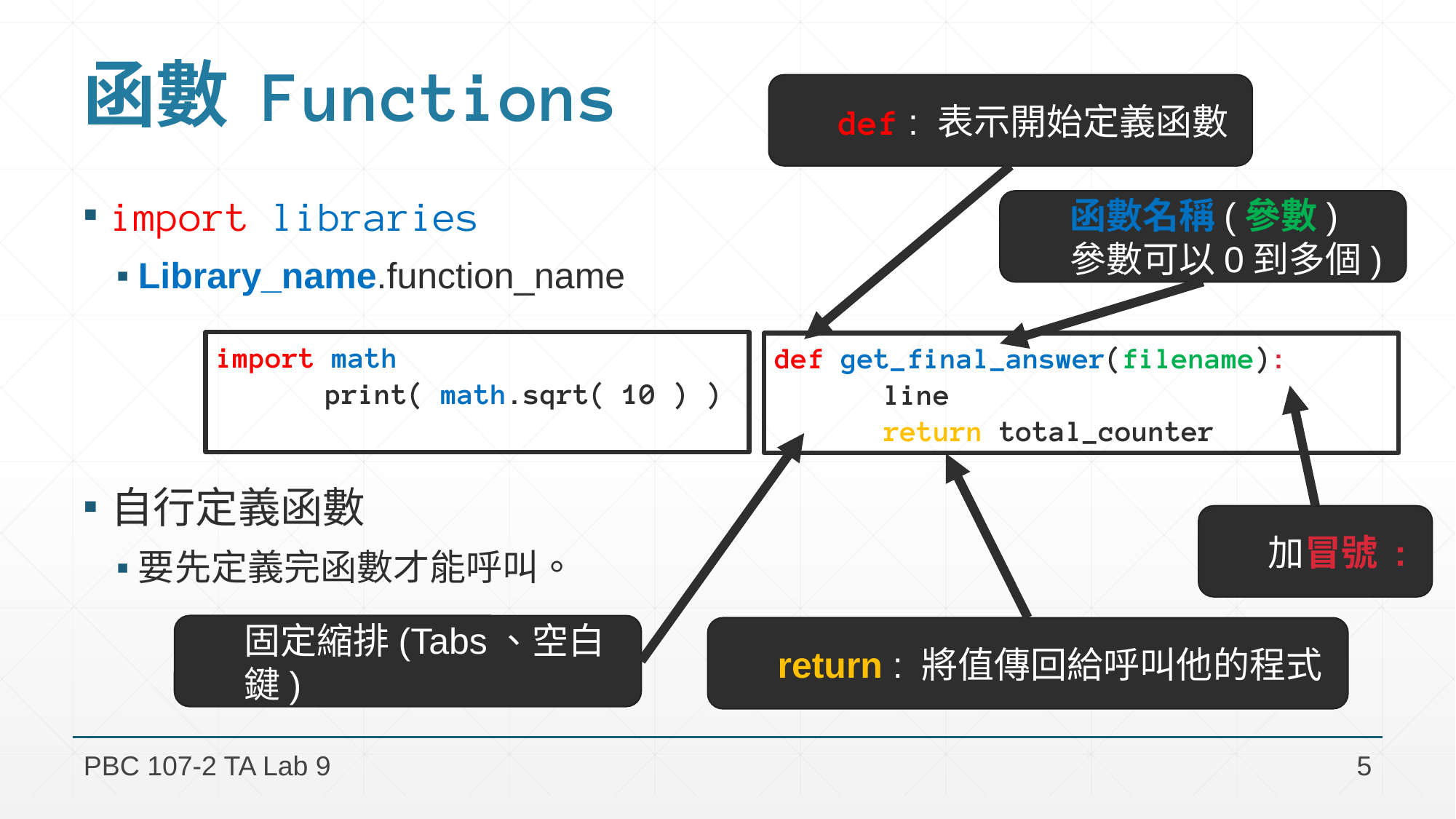

# 函數 Functions
def : 表示開始定義函數
import libraries
Library_name.function_name

自行定義函數
要先定義完函數才能呼叫。
函數名稱(參數)
參數可以0到多個)
import math
	print( math.sqrt( 10 ) )

def get_final_answer(filename):
	line
	return total_counter
加冒號 :
固定縮排(Tabs、空白鍵)
return : 將值傳回給呼叫他的程式
PBC 107-2 TA Lab 9
5